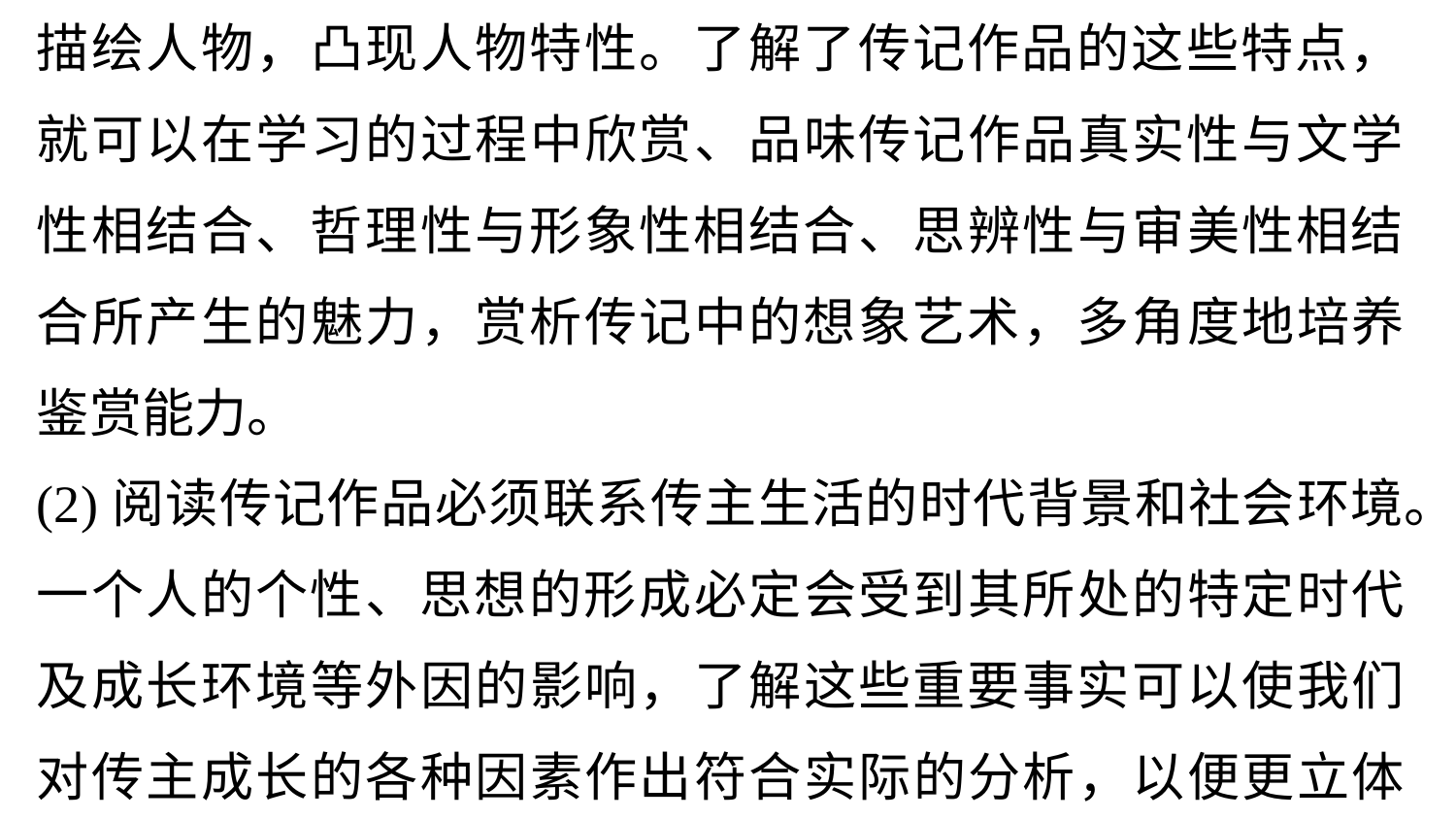

描绘人物，凸现人物特性。了解了传记作品的这些特点，就可以在学习的过程中欣赏、品味传记作品真实性与文学性相结合、哲理性与形象性相结合、思辨性与审美性相结合所产生的魅力，赏析传记中的想象艺术，多角度地培养鉴赏能力。
(2)阅读传记作品必须联系传主生活的时代背景和社会环境。
一个人的个性、思想的形成必定会受到其所处的特定时代及成长环境等外因的影响，了解这些重要事实可以使我们对传主成长的各种因素作出符合实际的分析，以便更立体地了解人物，对其思想、品格及功过作出客观公允的评价。